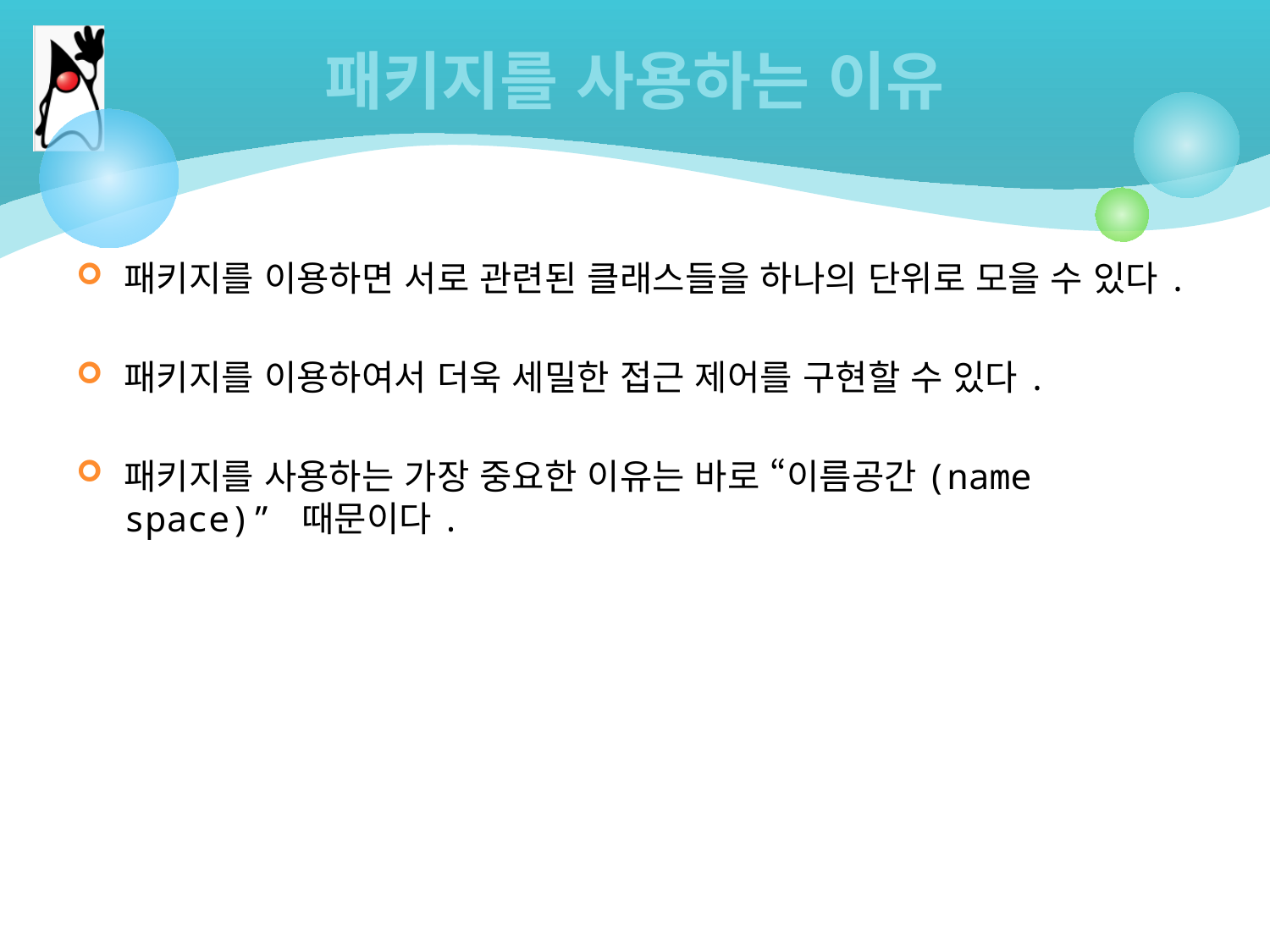

# 패키지를 사용하는 이유
패키지를 이용하면 서로 관련된 클래스들을 하나의 단위로 모을 수 있다.

패키지를 이용하여서 더욱 세밀한 접근 제어를 구현할 수 있다.

패키지를 사용하는 가장 중요한 이유는 바로 “이름공간(name space)” 때문이다.